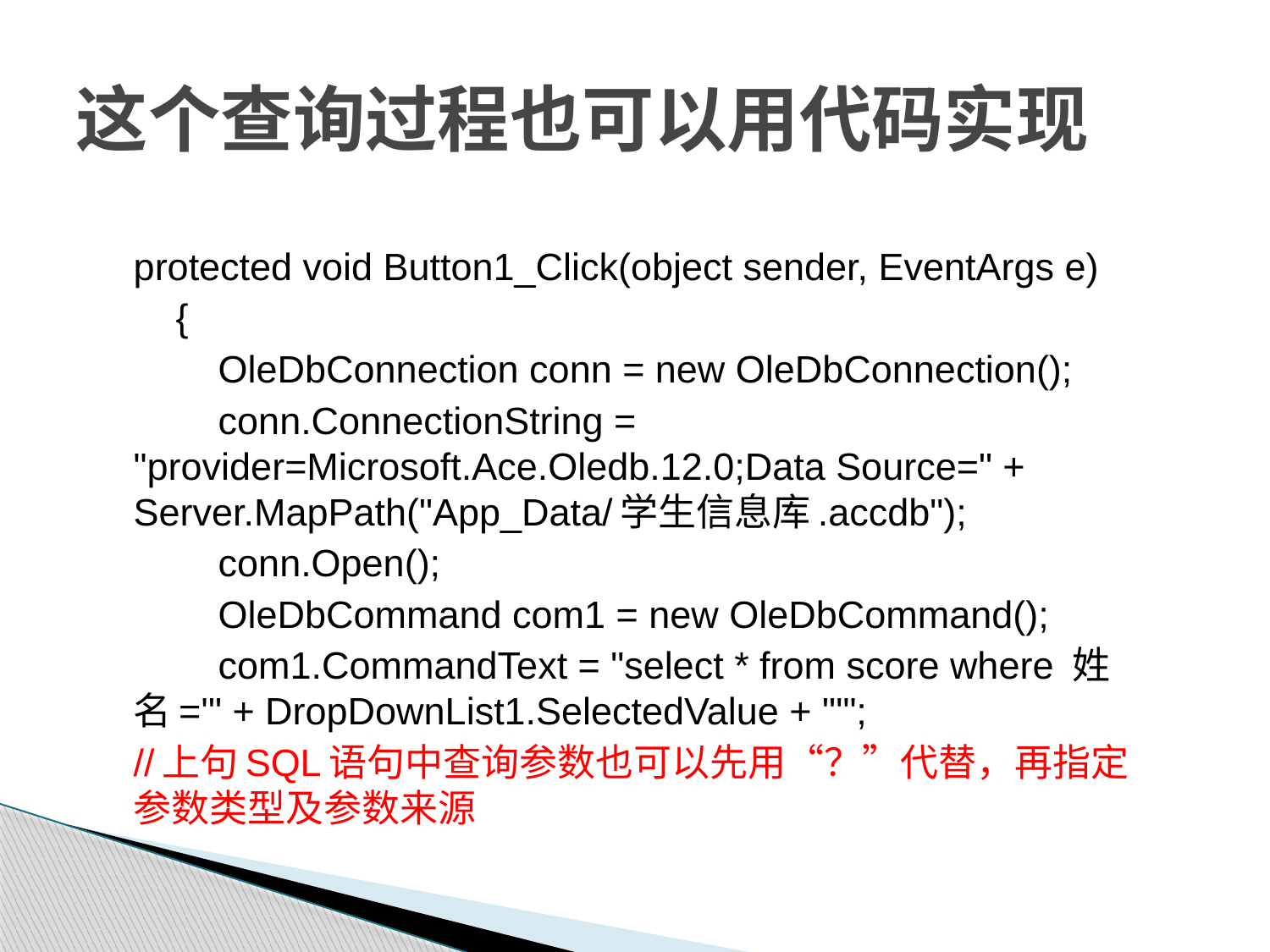

# 这个查询过程也可以用代码实现
protected void Button1_Click(object sender, EventArgs e)
    {
        OleDbConnection conn = new OleDbConnection();
        conn.ConnectionString = "provider=Microsoft.Ace.Oledb.12.0;Data Source=" + Server.MapPath("App_Data/学生信息库.accdb");
        conn.Open();
        OleDbCommand com1 = new OleDbCommand();
        com1.CommandText = "select * from score where 姓名='" + DropDownList1.SelectedValue + "'";
//上句SQL语句中查询参数也可以先用“？”代替，再指定参数类型及参数来源